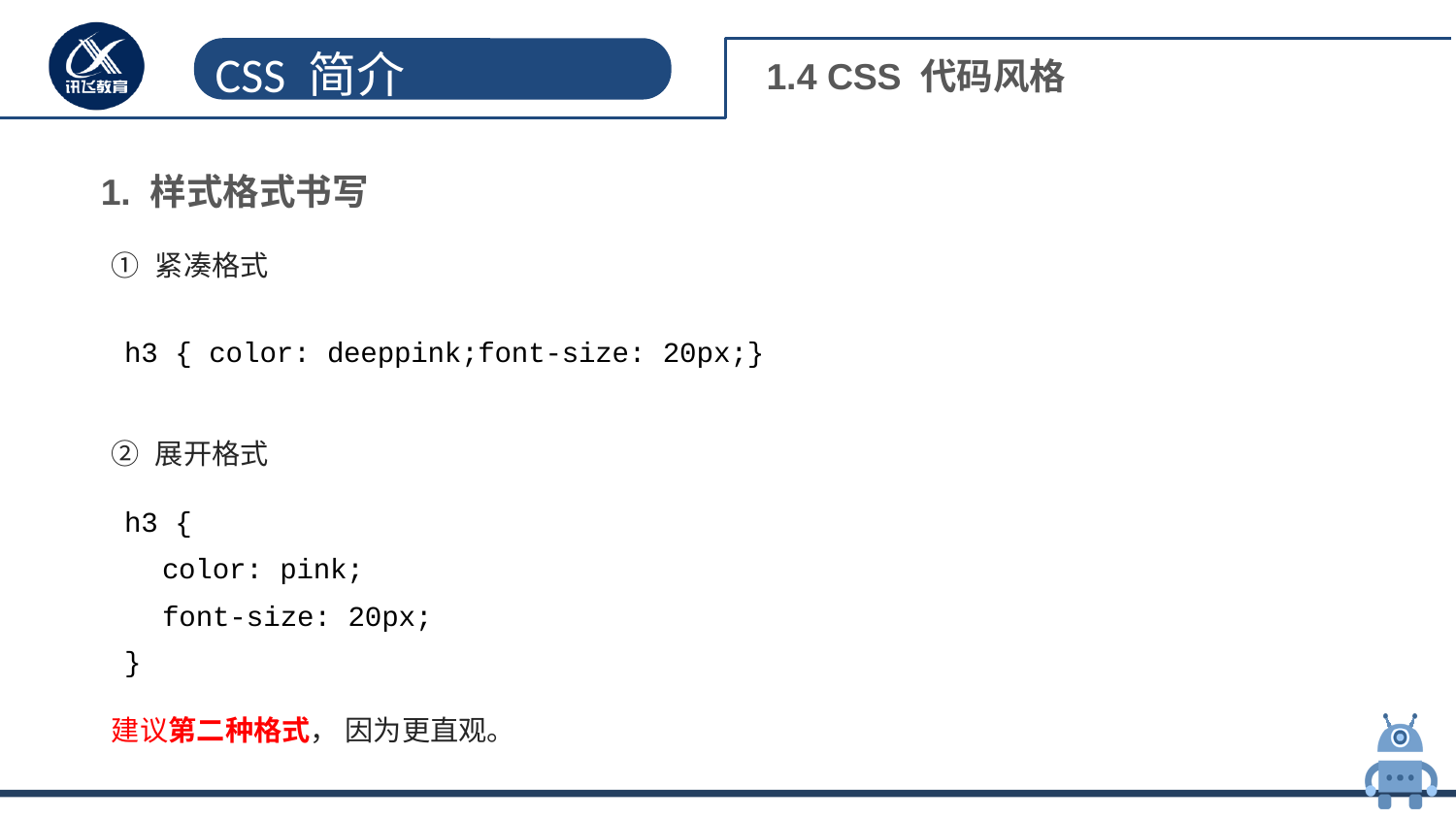

CSS 简介
1.4 CSS 代码风格
1. 样式格式书写

① 紧凑格式

h3 { color: deeppink;font-size: 20px;}

② 展开格式

h3 {
color: pink;
font-size: 20px;
}

建议第二种格式， 因为更直观。